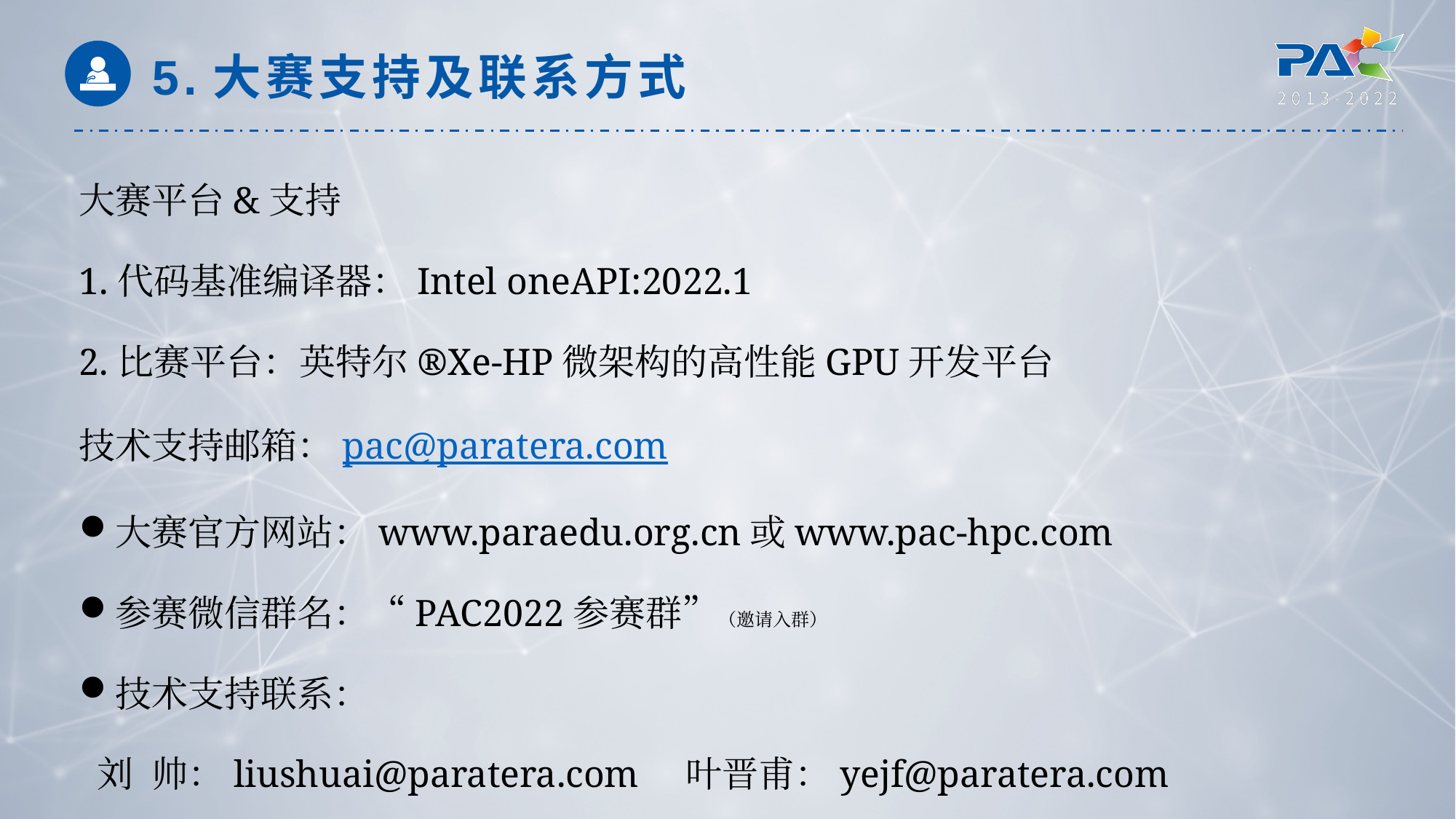

5.大赛支持及联系方式
大赛平台&支持
1.代码基准编译器：Intel oneAPI:2022.1
2.比赛平台：英特尔®Xe-HP微架构的高性能GPU开发平台
技术支持邮箱：pac@paratera.com
大赛官方网站：www.paraedu.org.cn或www.pac-hpc.com
参赛微信群名：“PAC2022参赛群”（邀请入群）
技术支持联系：
 刘  帅：liushuai@paratera.com    叶晋甫：yejf@paratera.com